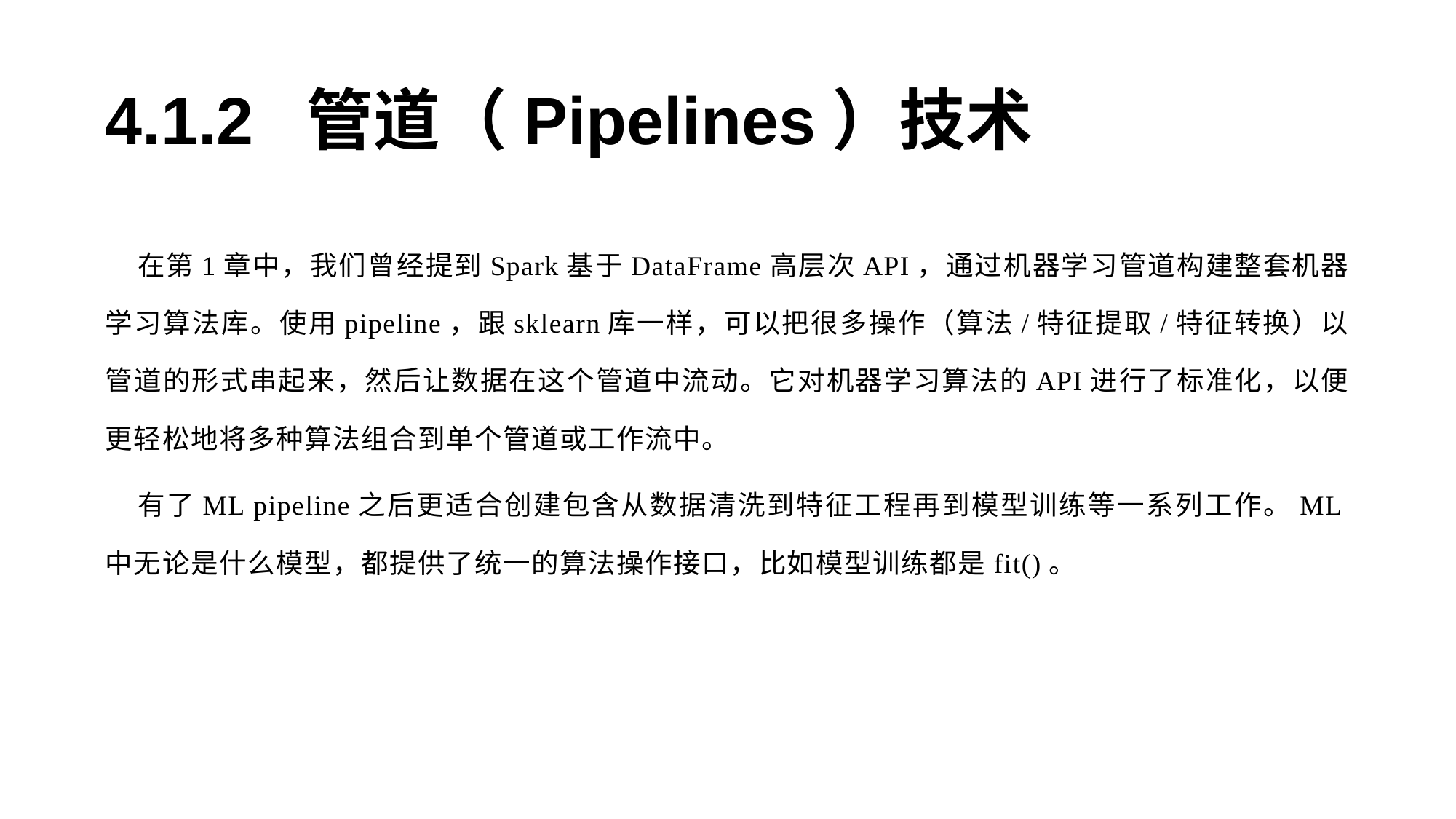

# 4.1.2  管道（Pipelines）技术
在第1章中，我们曾经提到Spark基于DataFrame高层次API，通过机器学习管道构建整套机器学习算法库。使用pipeline，跟sklearn库一样，可以把很多操作（算法/特征提取/特征转换）以管道的形式串起来，然后让数据在这个管道中流动。它对机器学习算法的API进行了标准化，以便更轻松地将多种算法组合到单个管道或工作流中。
有了ML pipeline之后更适合创建包含从数据清洗到特征工程再到模型训练等一系列工作。ML中无论是什么模型，都提供了统一的算法操作接口，比如模型训练都是fit()。